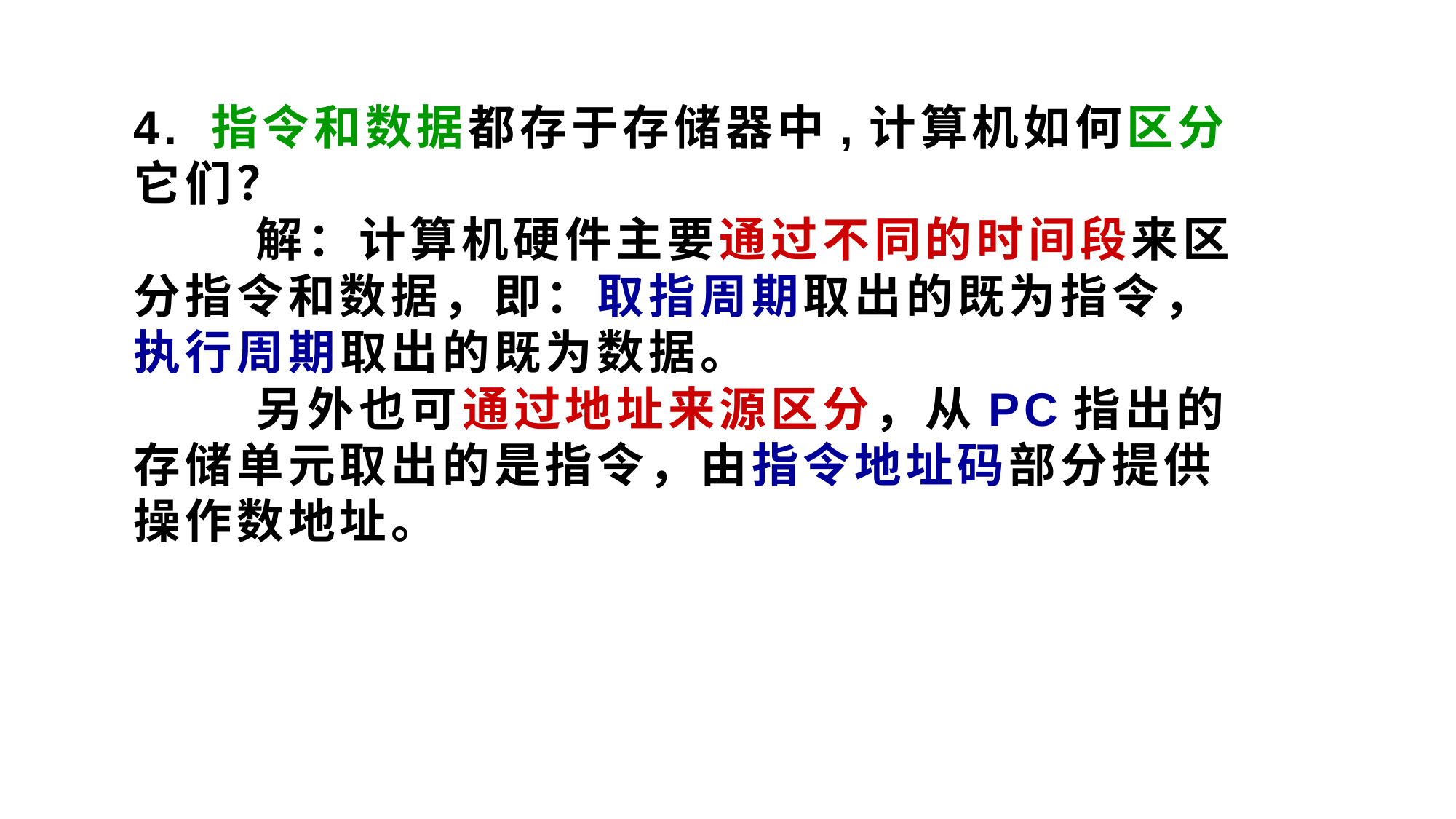

# 4. 指令和数据都存于存储器中,计算机如何区分它们？ 解：计算机硬件主要通过不同的时间段来区分指令和数据，即：取指周期取出的既为指令，执行周期取出的既为数据。 另外也可通过地址来源区分，从PC指出的存储单元取出的是指令，由指令地址码部分提供操作数地址。